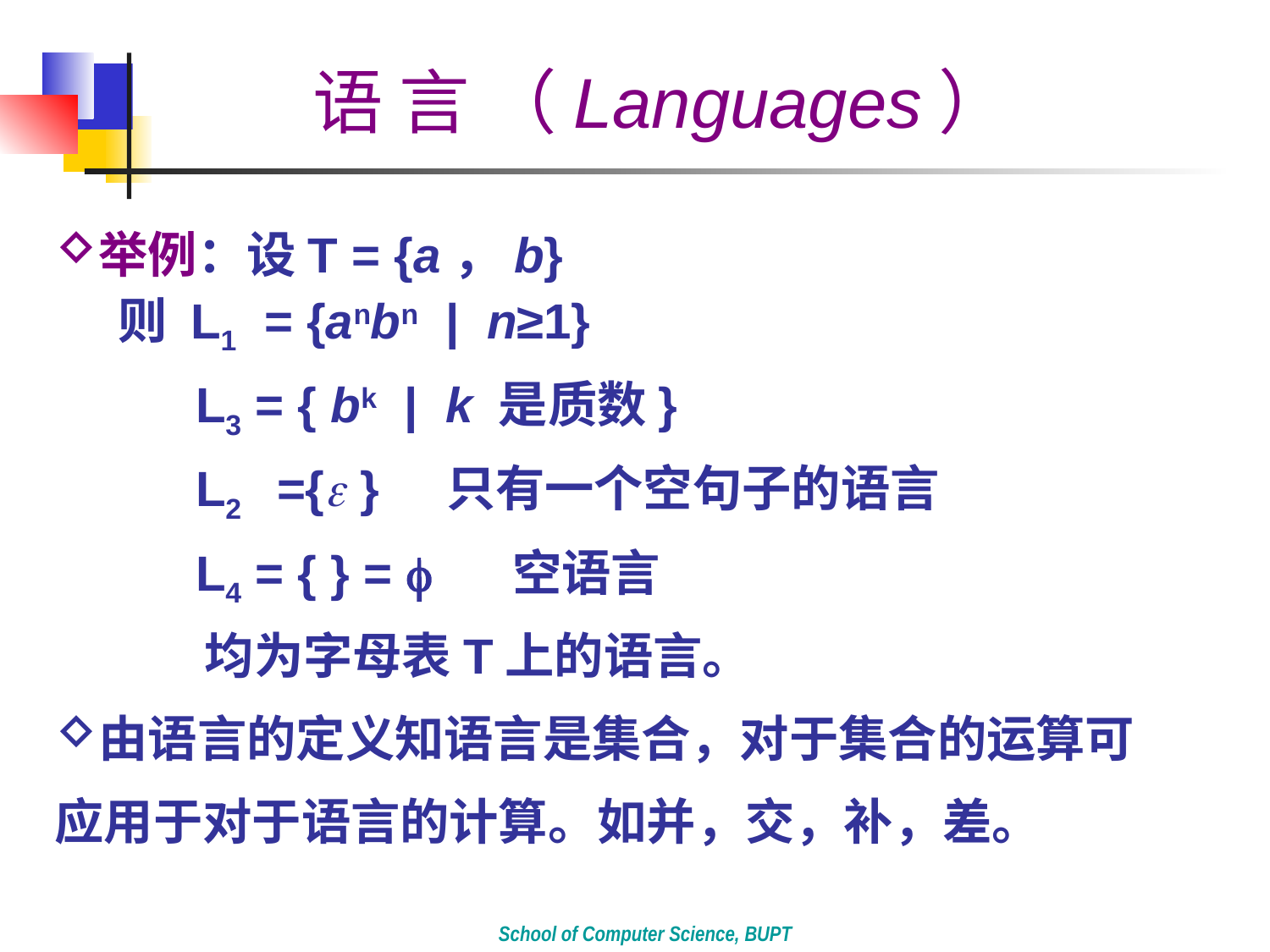

语 言 （Languages）
举例：设T = {a，b}
则 L1  = {anbn  |  n≥1}
 L3 = { bk  |  k 是质数}
 L2   ={ε }    只有一个空句子的语言
 L4 = { } = φ     空语言
 均为字母表T上的语言。
由语言的定义知语言是集合，对于集合的运算可应用于对于语言的计算。如并，交，补，差。

School of Computer Science, BUPT
14